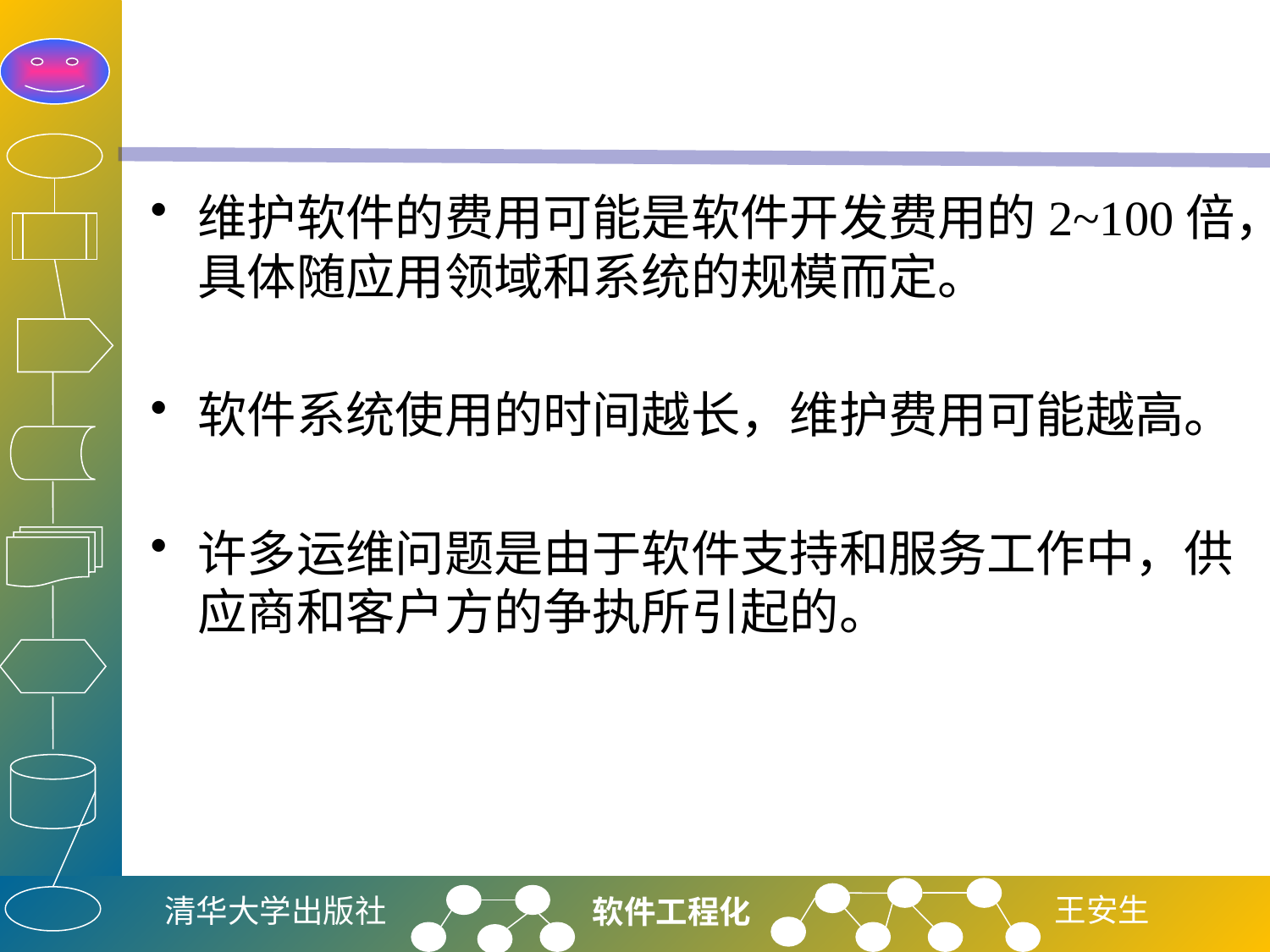

#
维护软件的费用可能是软件开发费用的2~100倍，具体随应用领域和系统的规模而定。

软件系统使用的时间越长，维护费用可能越高。

许多运维问题是由于软件支持和服务工作中，供应商和客户方的争执所引起的。